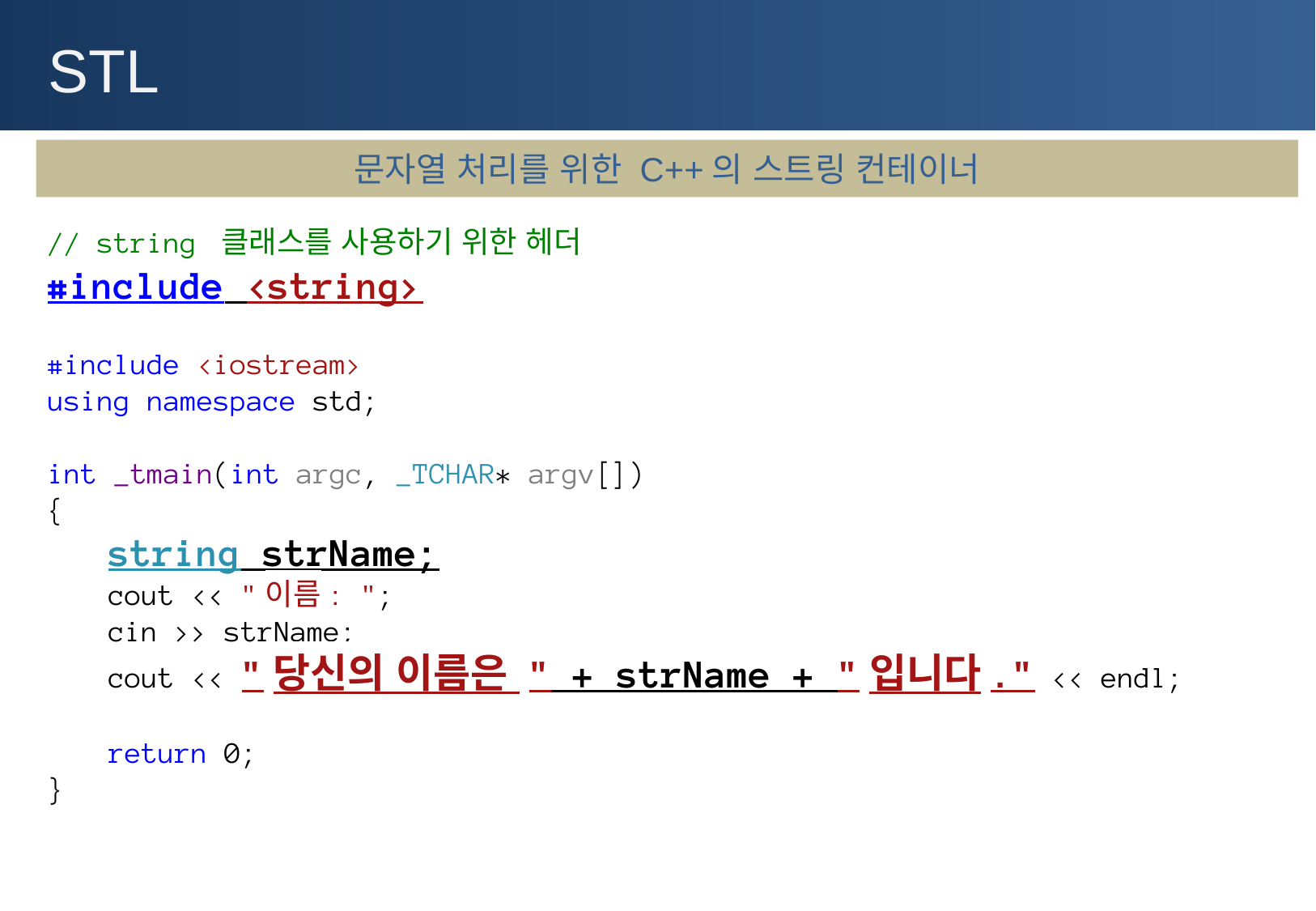

# STL
문자열 처리를 위한 C++의 스트링 컨테이너
// string 클래스를 사용하기 위한 헤더
#include <string>

#include <iostream>
using namespace std;

int _tmain(int argc, _TCHAR* argv[])
{
string strName;
cout << "이름: ";
cin >> strName;
cout << "당신의 이름은 " + strName + "입니다." << endl;

return 0;
}